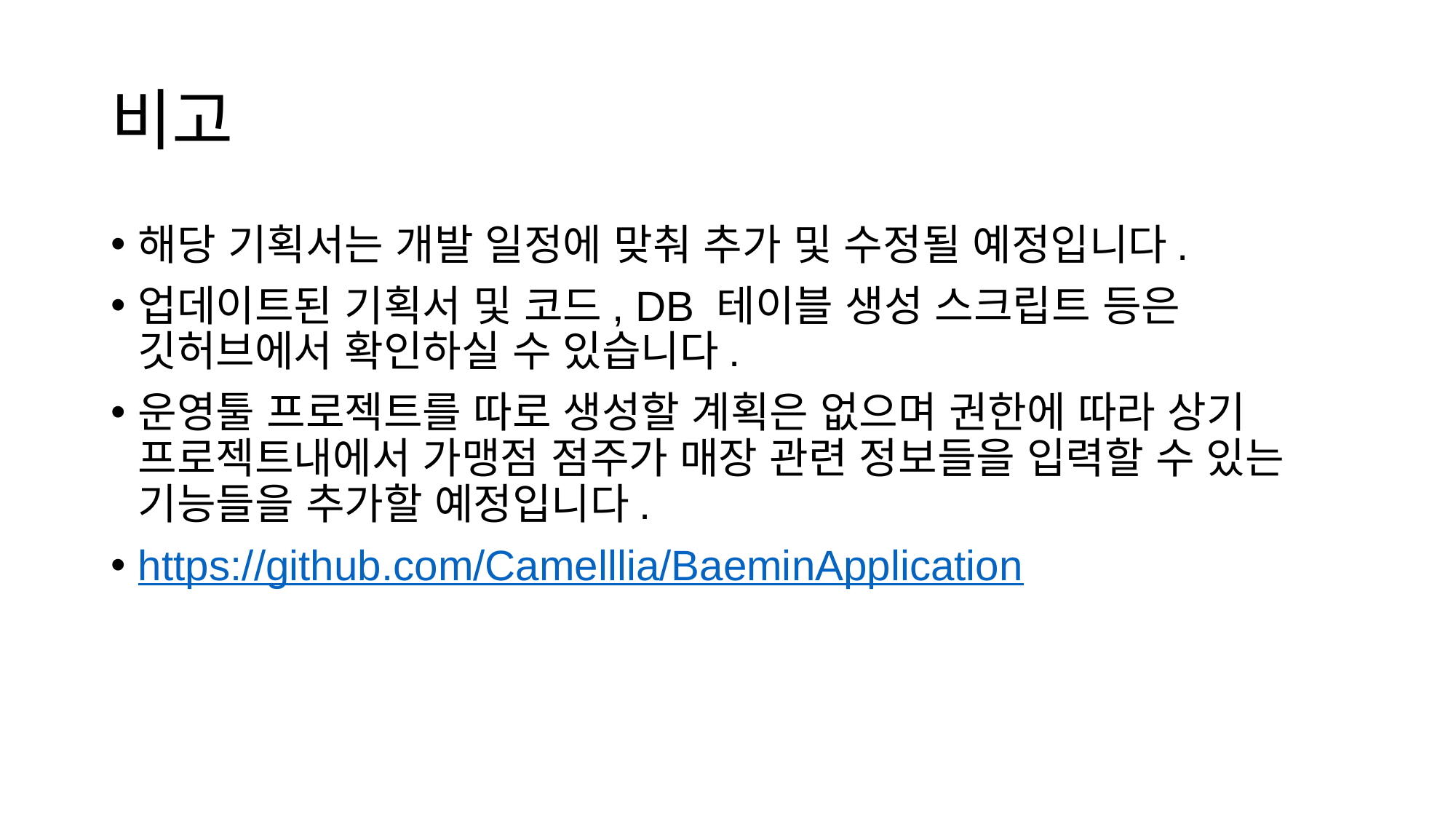

# 비고
해당 기획서는 개발 일정에 맞춰 추가 및 수정될 예정입니다.
업데이트된 기획서 및 코드, DB 테이블 생성 스크립트 등은 깃허브에서 확인하실 수 있습니다.
운영툴 프로젝트를 따로 생성할 계획은 없으며 권한에 따라 상기 프로젝트내에서 가맹점 점주가 매장 관련 정보들을 입력할 수 있는 기능들을 추가할 예정입니다.
https://github.com/Camelllia/BaeminApplication